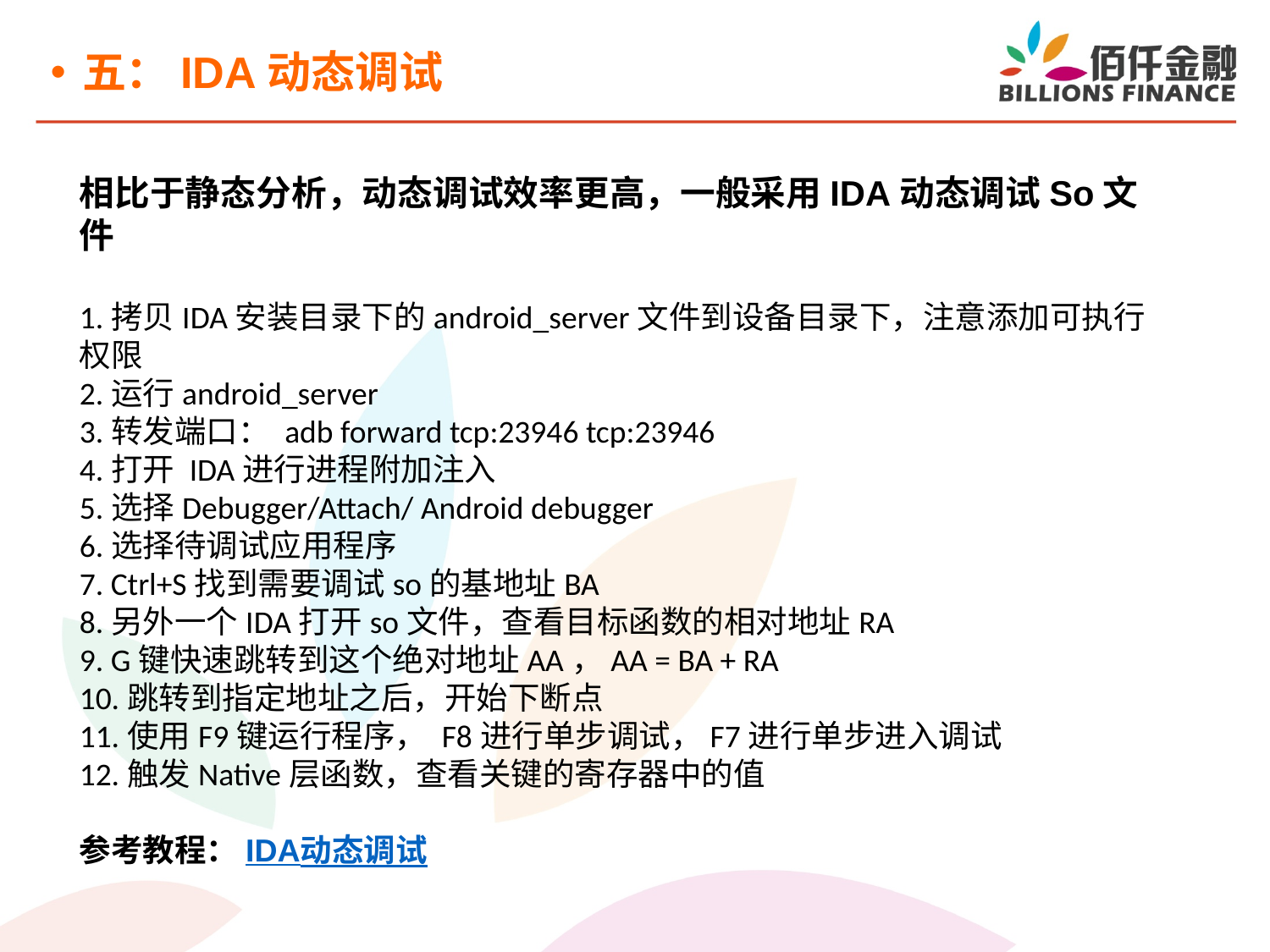

五：IDA动态调试
相比于静态分析，动态调试效率更高，一般采用IDA动态调试So文件

1.拷贝IDA安装目录下的android_server文件到设备目录下，注意添加可执行权限
2.运行android_server
3.转发端口： adb forward tcp:23946 tcp:23946
4.打开 IDA进行进程附加注入
5.选择Debugger/Attach/ Android debugger
6.选择待调试应用程序
7. Ctrl+S找到需要调试so的基地址BA
8.另外一个IDA打开so文件，查看目标函数的相对地址RA
9. G键快速跳转到这个绝对地址AA，AA = BA + RA
10.跳转到指定地址之后，开始下断点
11.使用F9键运行程序， F8进行单步调试，F7进行单步进入调试
12.触发Native层函数，查看关键的寄存器中的值

参考教程：IDA动态调试